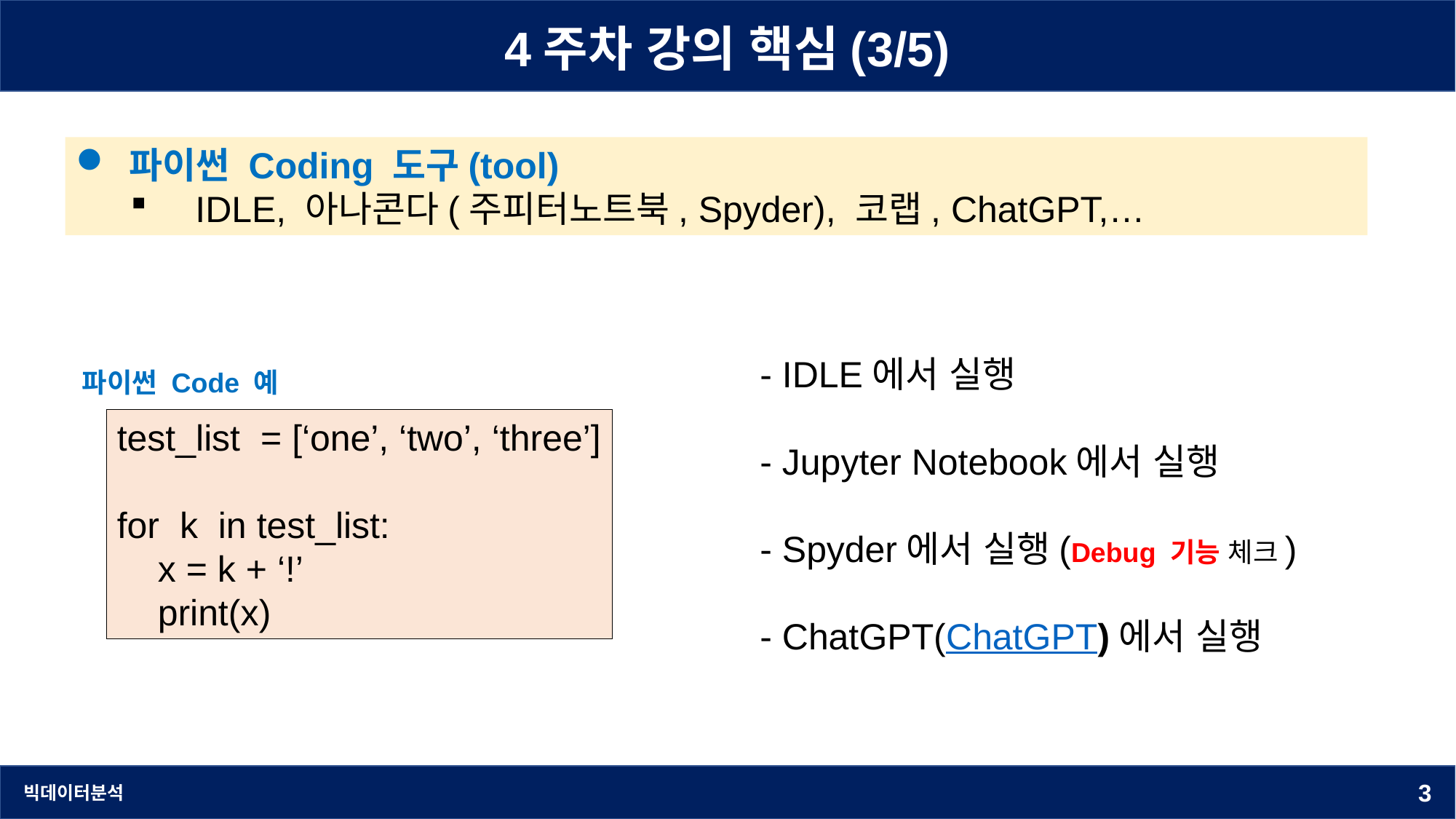

4주차 강의 핵심(3/5)
 파이썬 Coding 도구(tool)
 IDLE, 아나콘다(주피터노트북, Spyder), 코랩, ChatGPT,…
- IDLE에서 실행

- Jupyter Notebook에서 실행

- Spyder에서 실행(Debug 기능 체크)

- ChatGPT(ChatGPT)에서 실행
파이썬 Code 예
test_list  = [‘one’, ‘two’, ‘three’]

for  k  in test_list:
    x = k + ‘!’
    print(x)